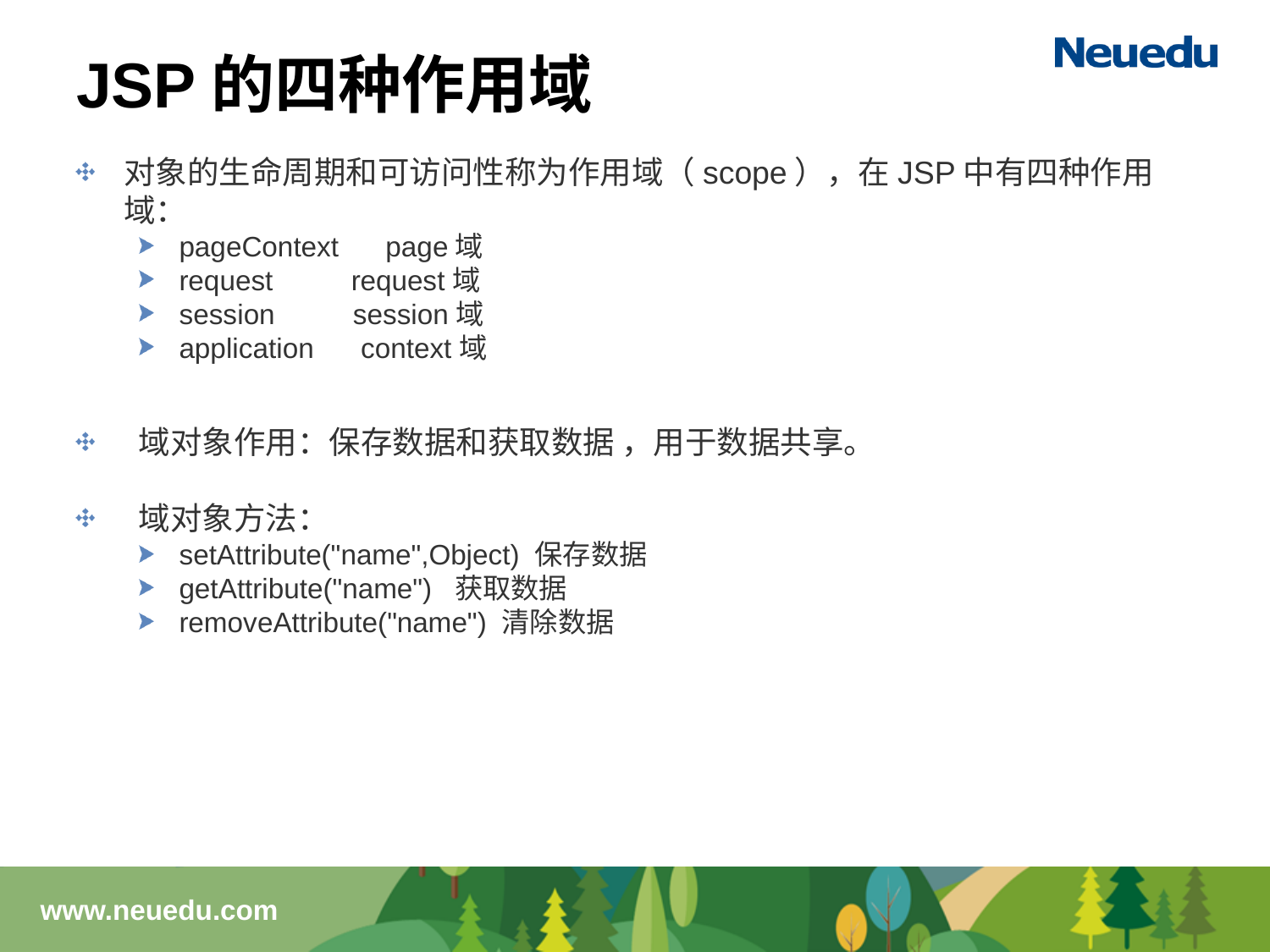

# JSP的四种作用域
对象的生命周期和可访问性称为作用域（scope），在JSP中有四种作用域：
pageContext      page域
request          request域
session          session域
application      context域

 域对象作用：保存数据和获取数据 ，用于数据共享。

 域对象方法：
setAttribute("name",Object) 保存数据
getAttribute("name")  获取数据
removeAttribute("name") 清除数据